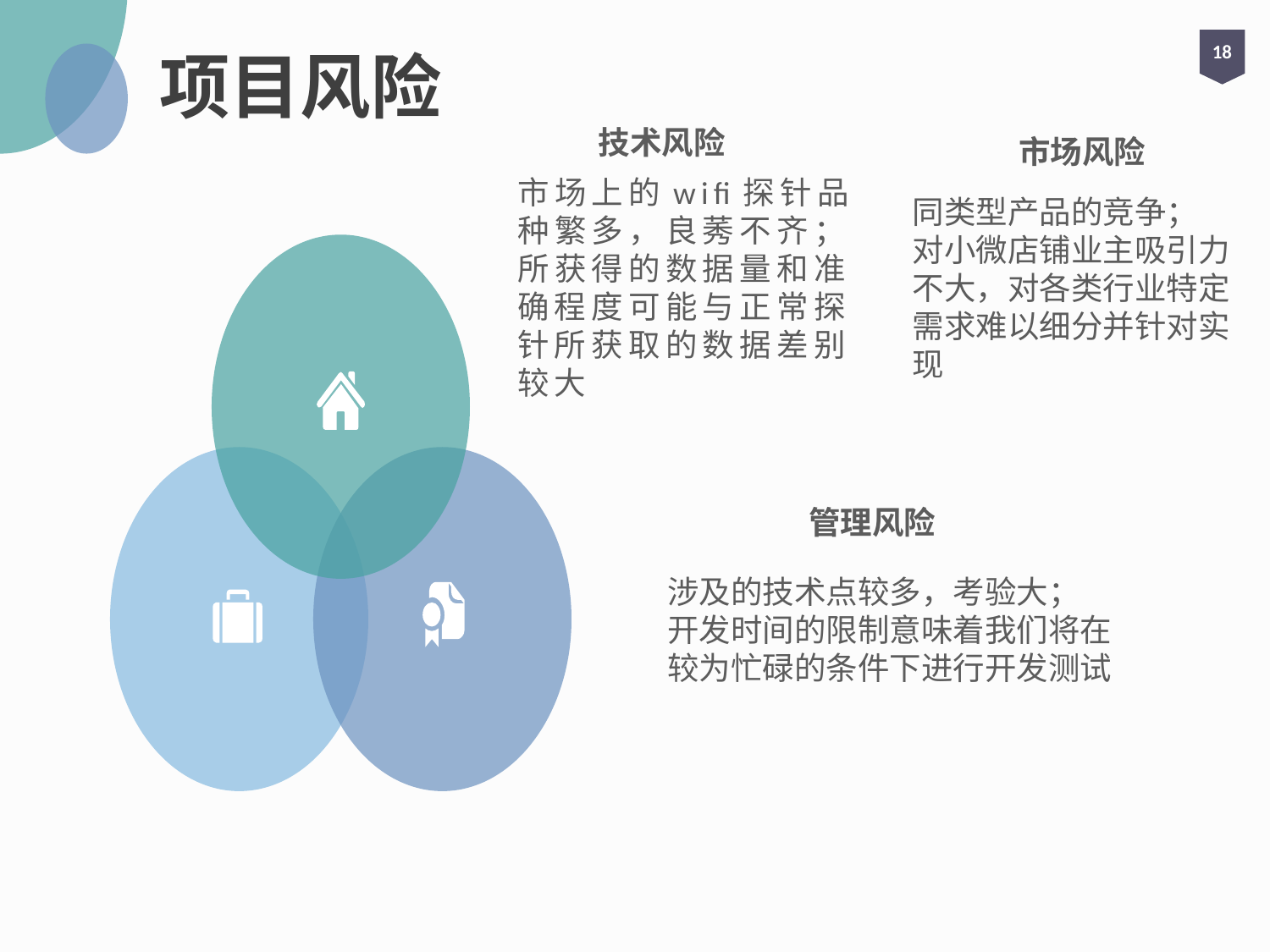

18
项目风险

技术风险
市场风险
市场上的wifi探针品种繁多，良莠不齐；所获得的数据量和准确程度可能与正常探针所获取的数据差别较大

同类型产品的竞争；
对小微店铺业主吸引力不大，对各类行业特定需求难以细分并针对实现

管理风险
涉及的技术点较多，考验大；
开发时间的限制意味着我们将在较为忙碌的条件下进行开发测试